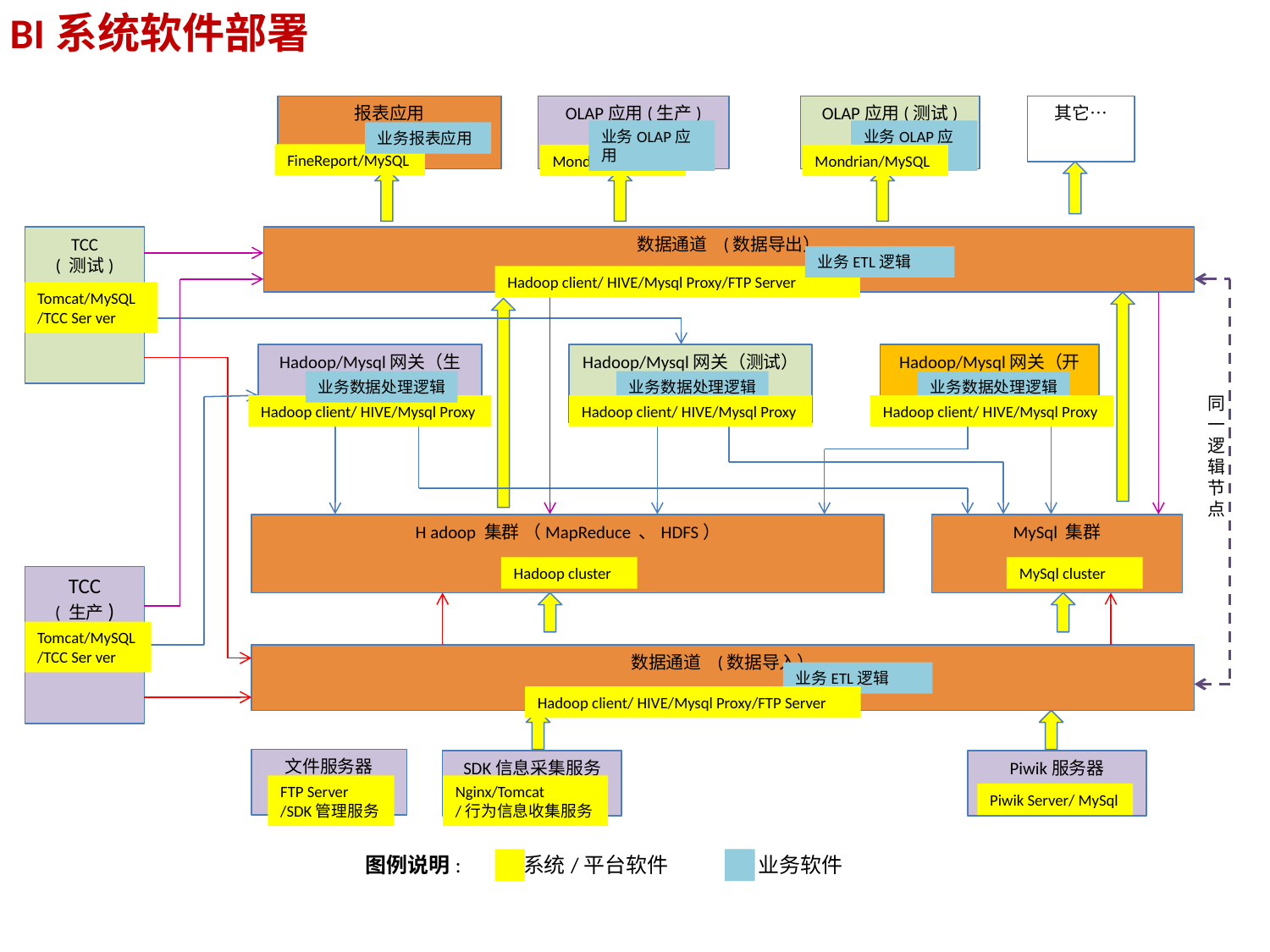

BI系统软件部署
报表应用
OLAP应用(生产)
OLAP应用(测试)
其它…
业务OLAP应用
业务OLAP应用
业务报表应用
FineReport/MySQL
Mondrian/MySQL
Mondrian/MySQL

TCC
( 测试)
数据通道   (数据导出）
业务ETL逻辑
Hadoop client/ HIVE/Mysql Proxy/FTP Server
Tomcat/MySQL
/TCC Ser ver

Hadoop/Mysql网关（生产）
Hadoop/Mysql网关（测试）
Hadoop/Mysql网关（开发）
业务数据处理逻辑
业务数据处理逻辑
业务数据处理逻辑
同一逻辑节点
Hadoop client/ HIVE/Mysql Proxy
Hadoop client/ HIVE/Mysql Proxy
Hadoop client/ HIVE/Mysql Proxy
H adoop 集群 （MapReduce 、HDFS）
MySql 集群
Hadoop cluster
MySql cluster
TCC
( 生产)

Tomcat/MySQL
/TCC Ser ver
数据通道   (数据导入）
业务ETL逻辑
Hadoop client/ HIVE/Mysql Proxy/FTP Server

文件服务器
SDK信息采集服务器
Piwik服务器
FTP Server
/SDK管理服务
Nginx/Tomcat
/行为信息收集服务
Piwik Server/ MySql
图例说明:
系统/平台软件
业务软件